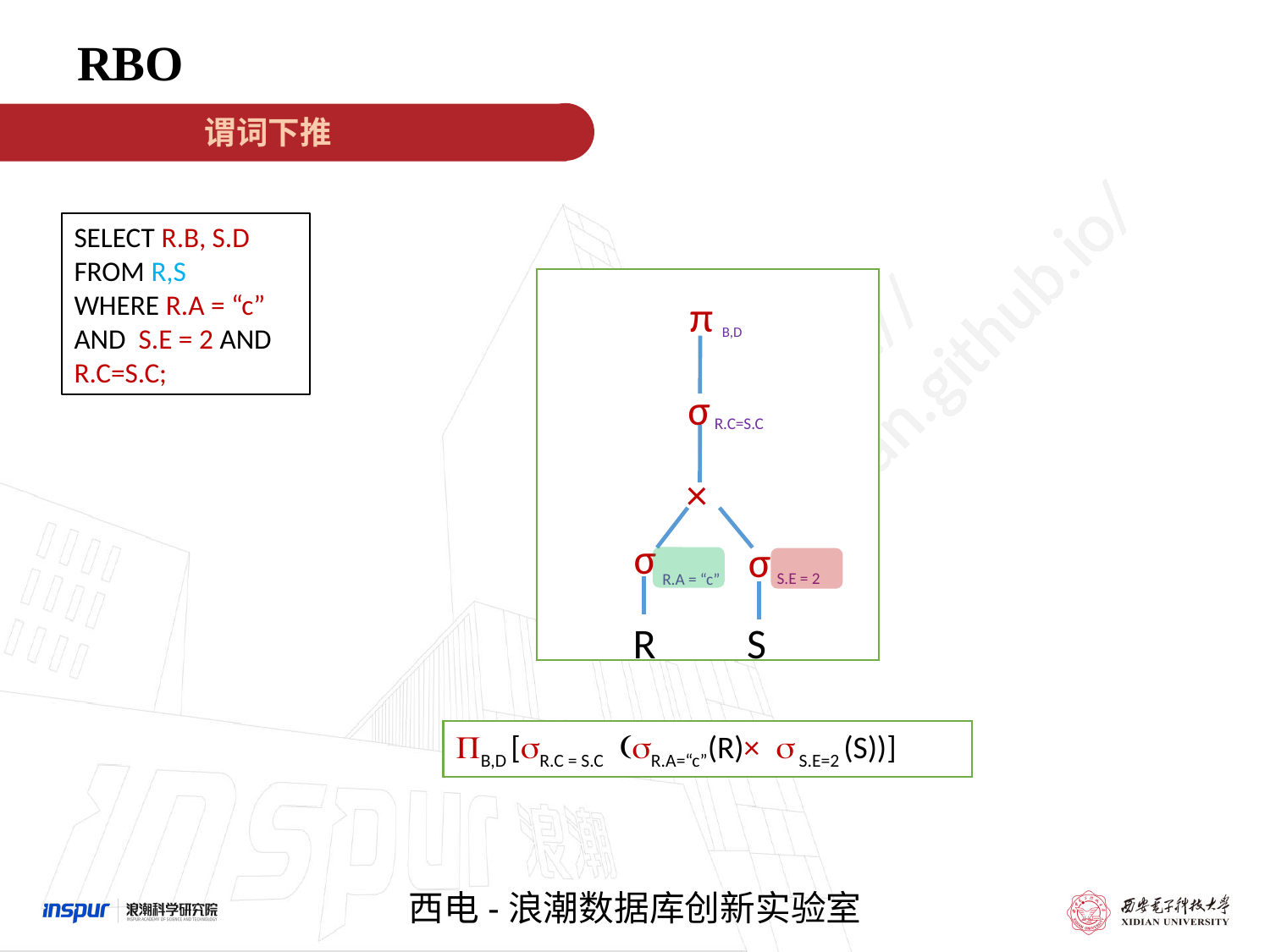

RBO

谓词下推
SELECT R.B, S.D
FROM R,S
WHERE R.A = “c” AND  S.E = 2 AND  R.C=S.C;

π
B,D
σ
R.C=S.C
×
σ
σ
S.E = 2
R.A = “c”

S
R
ΠB,D [σR.C = S.C (σR.A=“c”(R)× σ S.E=2 (S))]